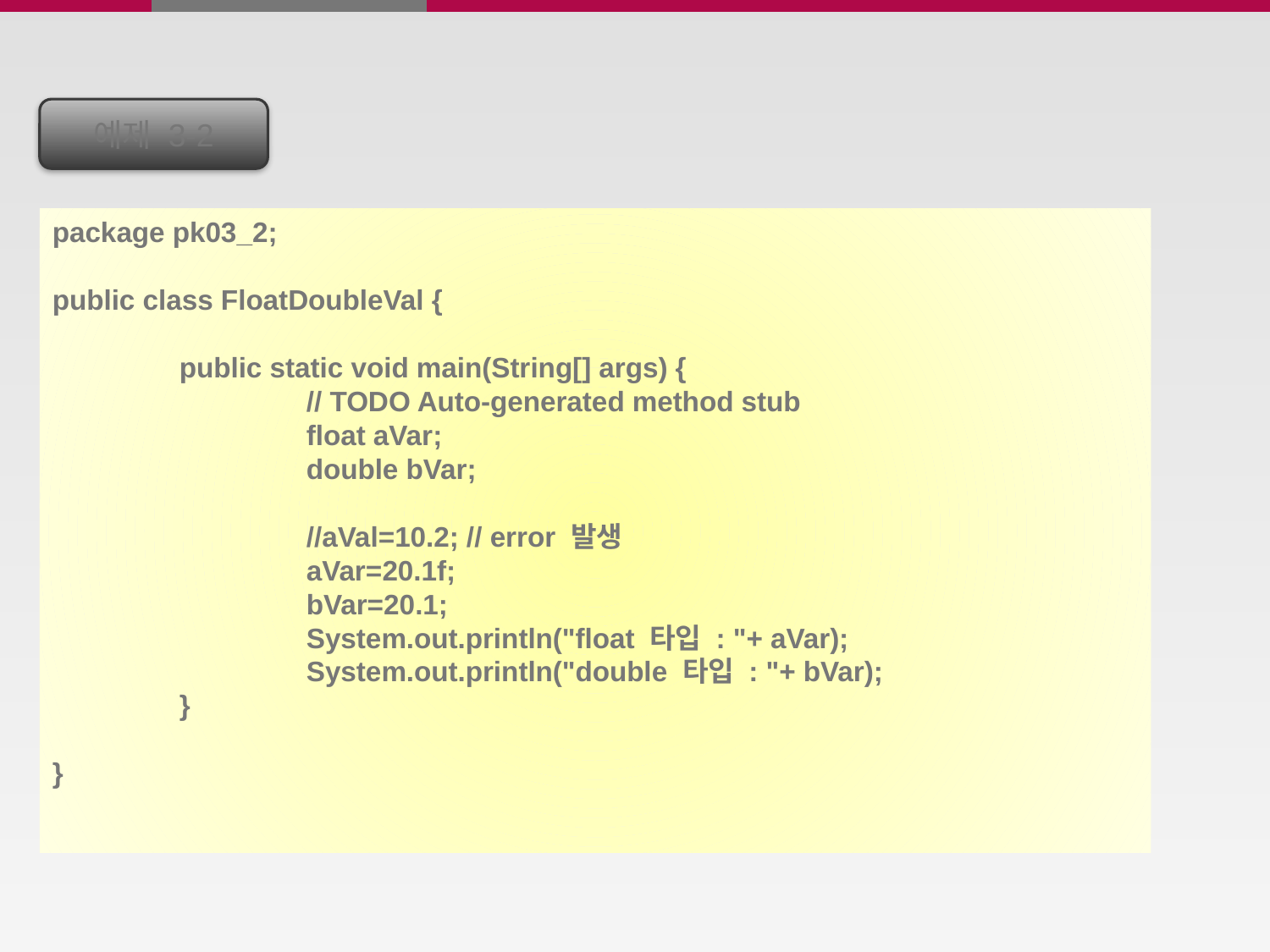

예제 3-2
package pk03_2;

public class FloatDoubleVal {

	public static void main(String[] args) {
		// TODO Auto-generated method stub
		float aVar;
		double bVar;

		//aVal=10.2; // error 발생
		aVar=20.1f;
		bVar=20.1;
		System.out.println("float 타입 : "+ aVar);
		System.out.println("double 타입 : "+ bVar);
	}

}